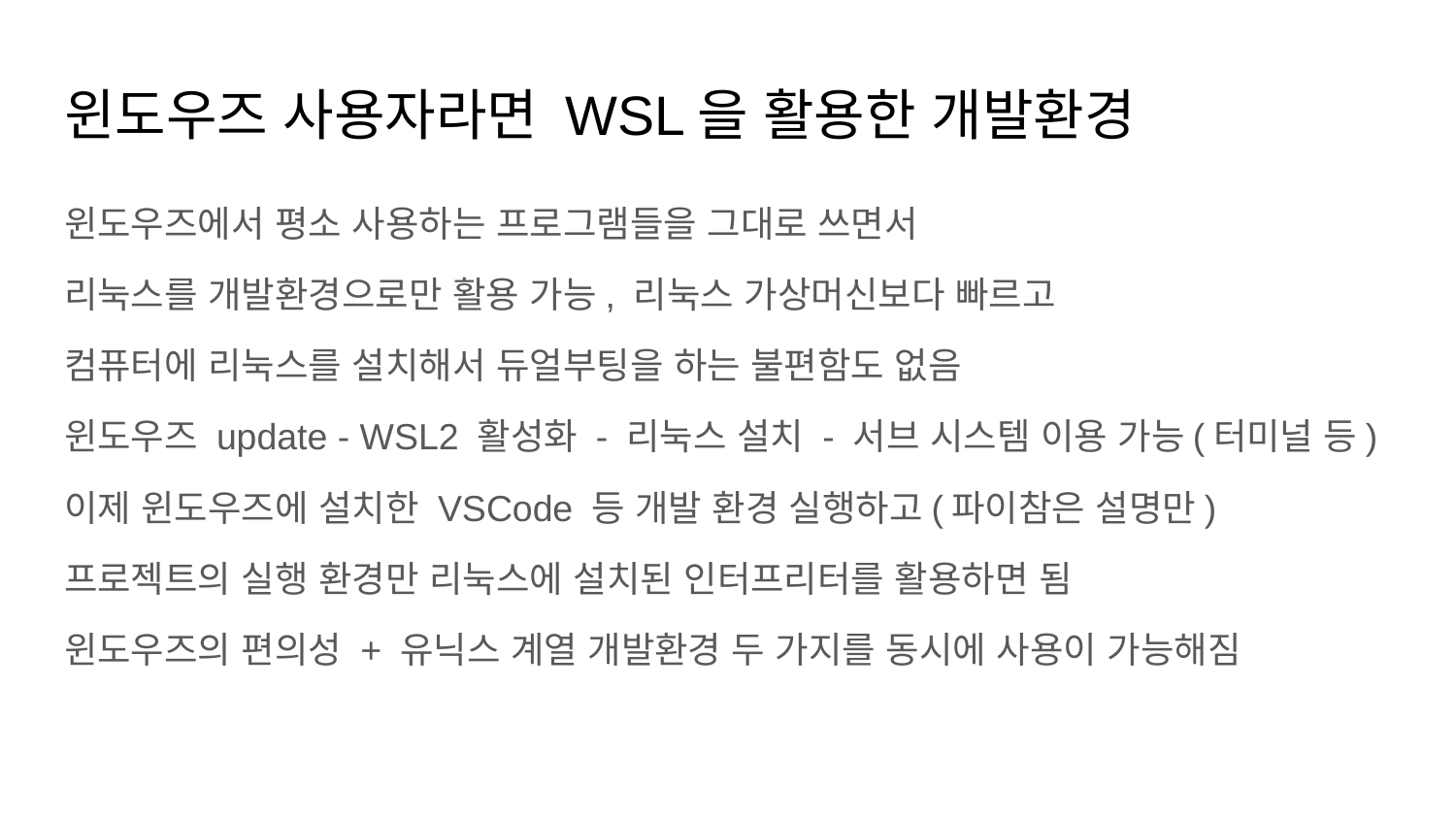

# 윈도우즈 사용자라면 WSL을 활용한 개발환경
윈도우즈에서 평소 사용하는 프로그램들을 그대로 쓰면서
리눅스를 개발환경으로만 활용 가능, 리눅스 가상머신보다 빠르고
컴퓨터에 리눅스를 설치해서 듀얼부팅을 하는 불편함도 없음
윈도우즈 update - WSL2 활성화 - 리눅스 설치 - 서브 시스템 이용 가능(터미널 등)
이제 윈도우즈에 설치한 VSCode 등 개발 환경 실행하고(파이참은 설명만)
프로젝트의 실행 환경만 리눅스에 설치된 인터프리터를 활용하면 됨
윈도우즈의 편의성 + 유닉스 계열 개발환경 두 가지를 동시에 사용이 가능해짐